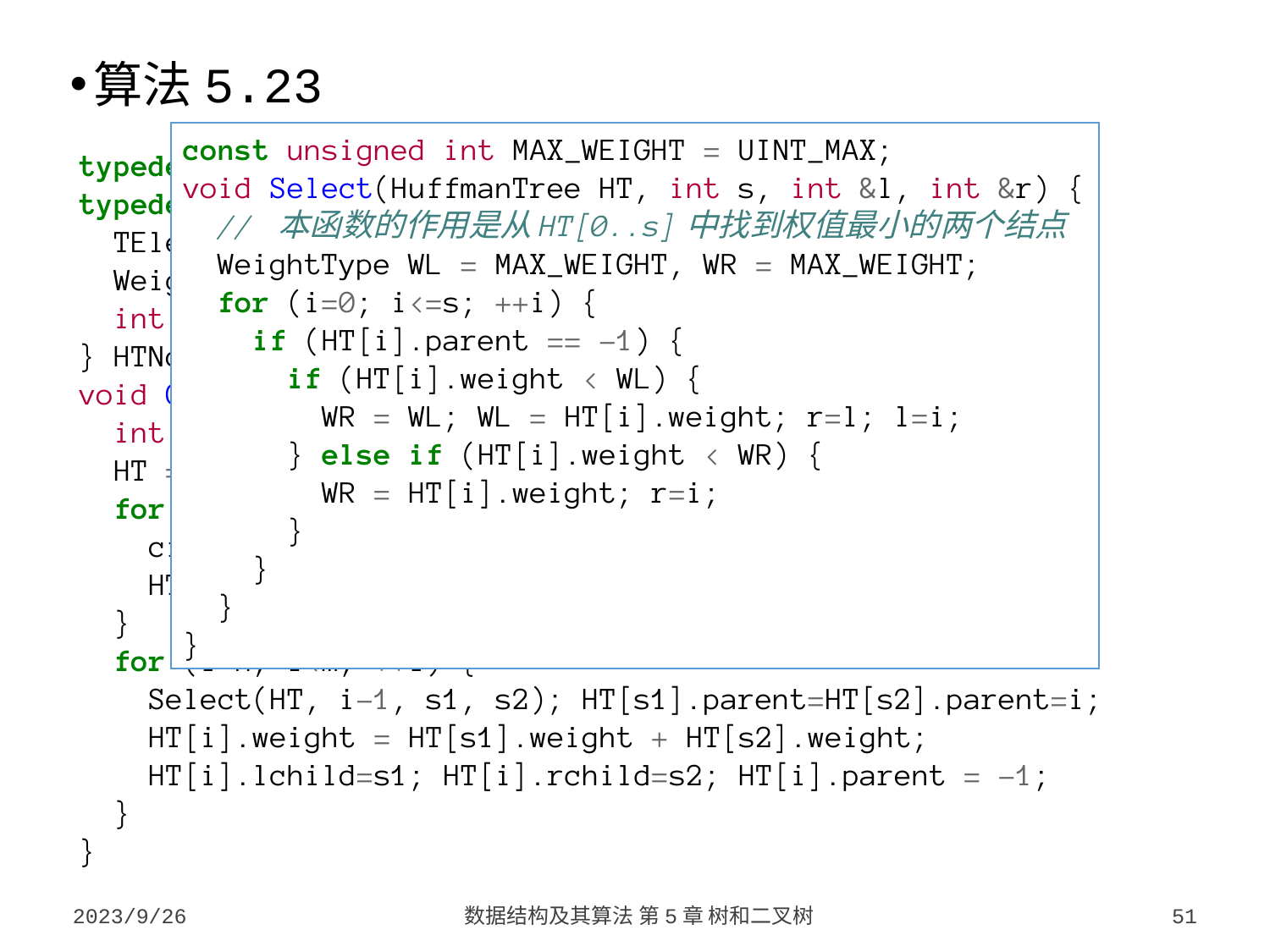

算法5.23
const unsigned int MAX_WEIGHT = UINT_MAX;
void Select(HuffmanTree HT, int s, int &l, int &r) {
  // 本函数的作用是从HT[0..s]中找到权值最小的两个结点
  WeightType WL = MAX_WEIGHT, WR = MAX_WEIGHT;
  for (i=0; i<=s; ++i) {
    if (HT[i].parent == -1) {
      if (HT[i].weight < WL) {
        WR = WL; WL = HT[i].weight; r=l; l=i;
      } else if (HT[i].weight < WR) {
        WR = HT[i].weight; r=i;
      }
    }
  }
}
typedef unsigned int WeightType;
typedef struct {
  TElemType data;
  WeightType weight; // 叶子权值的类型
  int parent, lchild, rchild; // 三叉静态链表
} HTNode, *HuffmanTree;
void CreateHuffmanTree(HuffmanTree &HT, int n) {
  int m = 2*n-1; // 最终将得到2n-1个结点
  HT = new HTNode[m];
  for (i=0; i<n; ++i) {
    cin >> HT[i].data >> HT[i].weight;
    HT[i].lchild = HT[i].rchild = HT[i].parent = -1;
  }
  for (i=n; i<m; ++i) {
    Select(HT, i-1, s1, s2); HT[s1].parent=HT[s2].parent=i;
    HT[i].weight = HT[s1].weight + HT[s2].weight;
    HT[i].lchild=s1; HT[i].rchild=s2; HT[i].parent = -1;
  }
}
2023/9/26
数据结构及其算法 第5章 树和二叉树
51